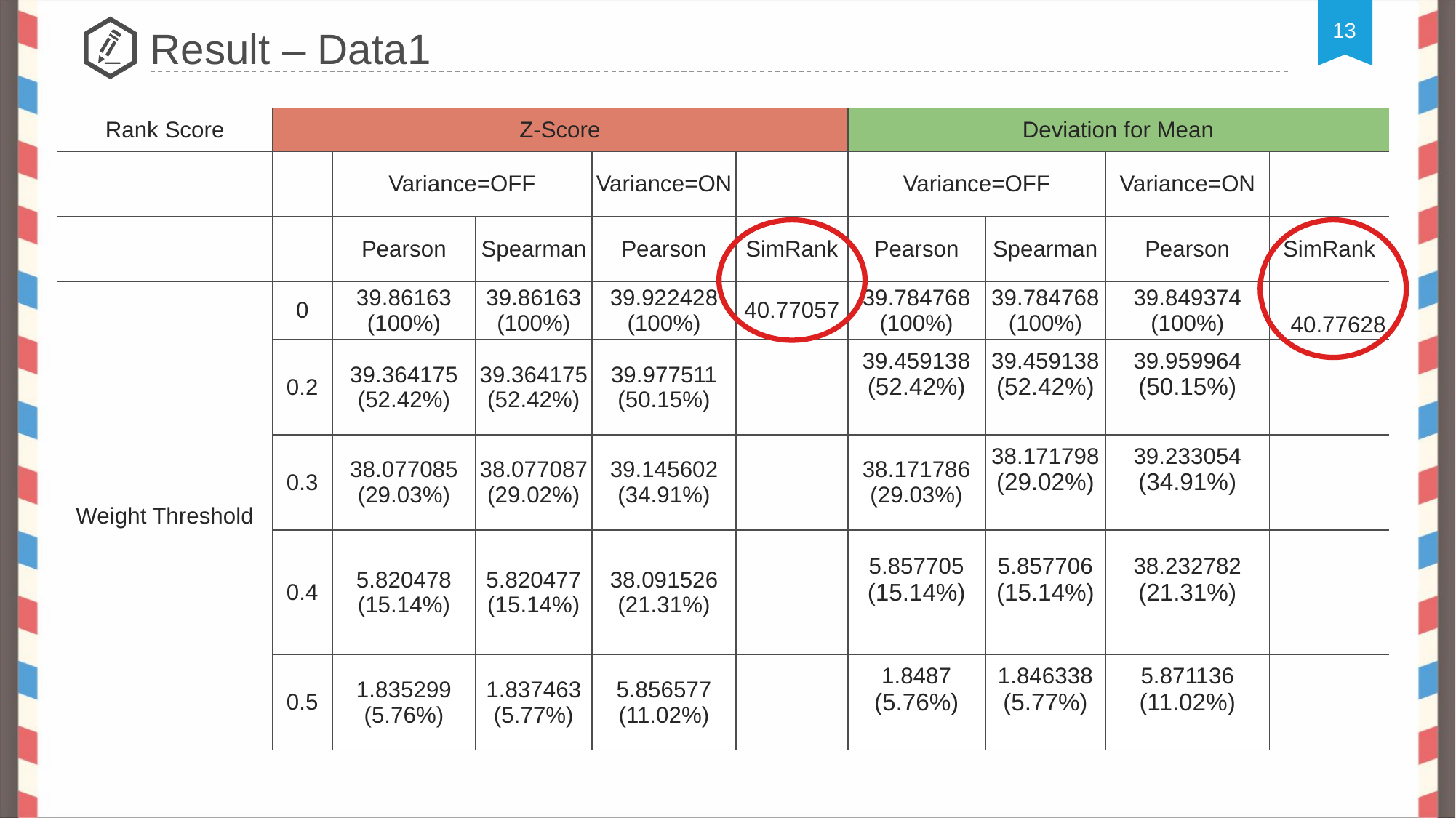

Result – Data1
| Rank Score | Z-Score |  |  |  |  | Deviation for Mean |  |  |  |
| --- | --- | --- | --- | --- | --- | --- | --- | --- | --- |
|  |  | Variance=OFF |  | Variance=ON |  | Variance=OFF |  | Variance=ON |  |
|  |  | Pearson | Spearman | Pearson | SimRank | Pearson | Spearman | Pearson | SimRank |
| Weight Threshold | 0 | 39.86163 (100%) | 39.86163 (100%) | 39.922428 (100%) | 40.77057 | 39.784768 (100%) | 39.784768 (100%) | 39.849374 (100%) | 40.77628 |
|  | 0.2 | 39.364175 (52.42%) | 39.364175 (52.42%) | 39.977511 (50.15%) |  | 39.459138 (52.42%) | 39.459138 (52.42%) | 39.959964 (50.15%) |  |
|  | 0.3 | 38.077085 (29.03%) | 38.077087 (29.02%) | 39.145602 (34.91%) |  | 38.171786 (29.03%) | 38.171798 (29.02%) | 39.233054 (34.91%) |  |
|  | 0.4 | 5.820478 (15.14%) | 5.820477 (15.14%) | 38.091526 (21.31%) |  | 5.857705 (15.14%) | 5.857706 (15.14%) | 38.232782 (21.31%) |  |
|  | 0.5 | 1.835299 (5.76%) | 1.837463 (5.77%) | 5.856577 (11.02%) |  | 1.8487 (5.76%) | 1.846338 (5.77%) | 5.871136 (11.02%) |  |

PPT模板下载：www.1ppt.com/moban/     行业PPT模板：www.1ppt.com/hangye/
节日PPT模板：www.1ppt.com/jieri/           PPT素材下载：www.1ppt.com/sucai/
PPT背景图片：www.1ppt.com/beijing/      PPT图表下载：www.1ppt.com/tubiao/
优秀PPT下载：www.1ppt.com/xiazai/        PPT教程： www.1ppt.com/powerpoint/
Word教程： www.1ppt.com/word/              Excel教程：www.1ppt.com/excel/
资料下载：www.1ppt.com/ziliao/                PPT课件下载：www.1ppt.com/kejian/
范文下载：www.1ppt.com/fanwen/             试卷下载：www.1ppt.com/shiti/
教案下载：www.1ppt.com/jiaoan/
字体下载：www.1ppt.com/ziti/